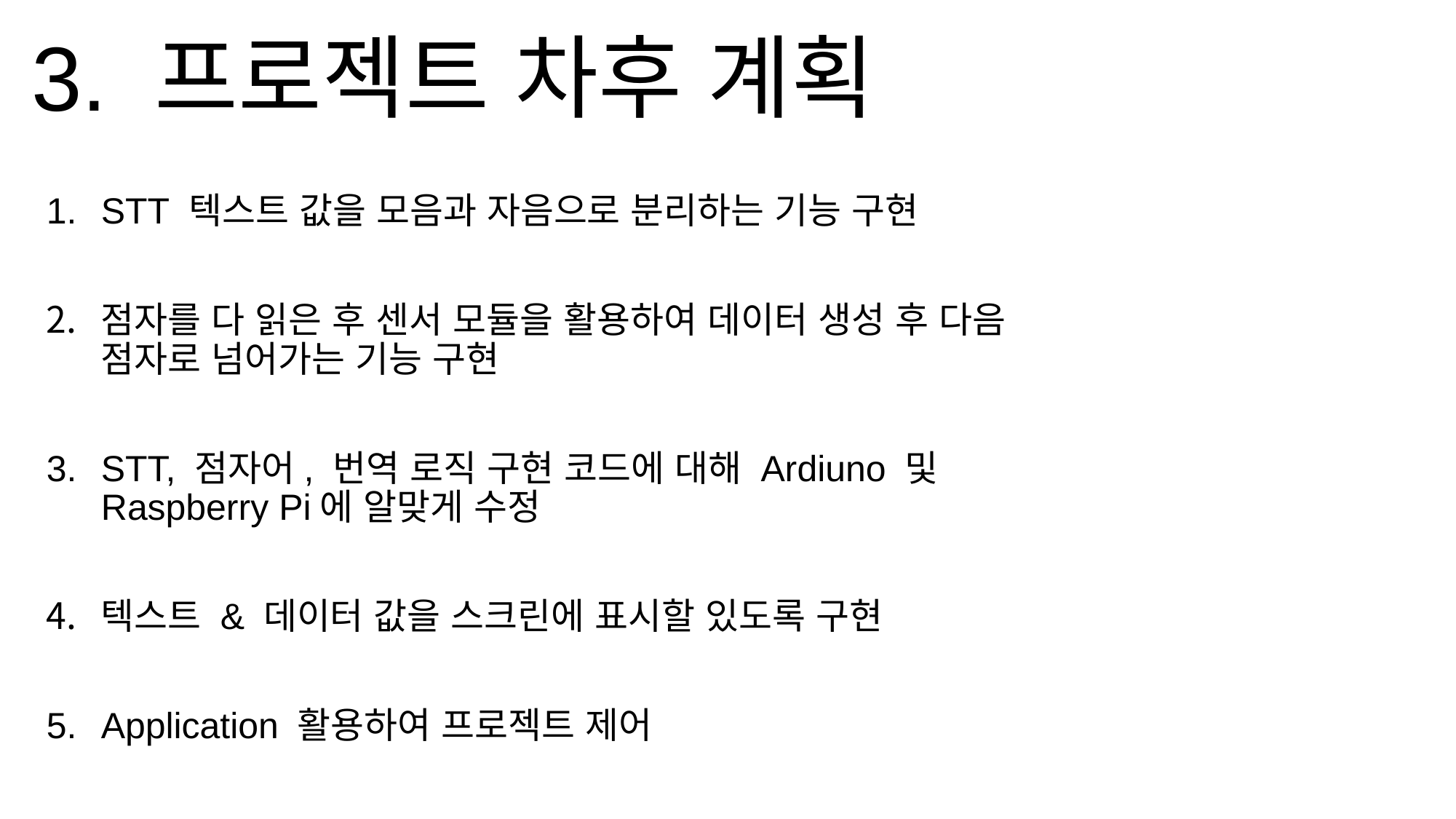

# 3. 프로젝트 차후 계획
STT 텍스트 값을 모음과 자음으로 분리하는 기능 구현

점자를 다 읽은 후 센서 모듈을 활용하여 데이터 생성 후 다음 점자로 넘어가는 기능 구현

STT, 점자어, 번역 로직 구현 코드에 대해 Ardiuno 및 Raspberry Pi에 알맞게 수정

텍스트 & 데이터 값을 스크린에 표시할 있도록 구현

Application 활용하여 프로젝트 제어